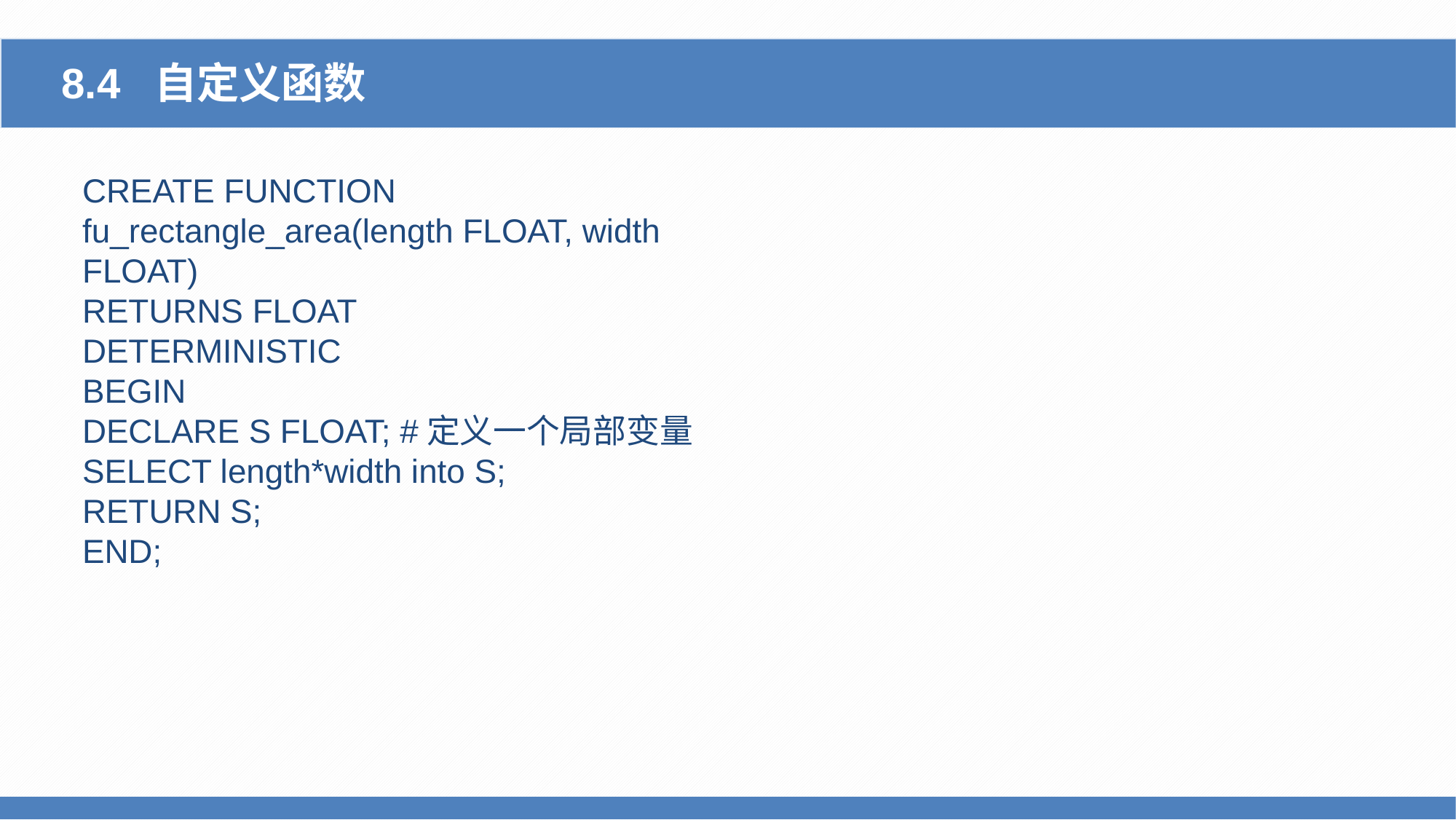

8.4  自定义函数
CREATE FUNCTION fu_rectangle_area(length FLOAT, width FLOAT)
RETURNS FLOAT
DETERMINISTIC
BEGIN
DECLARE S FLOAT; #定义一个局部变量
SELECT length*width into S;
RETURN S;
END;